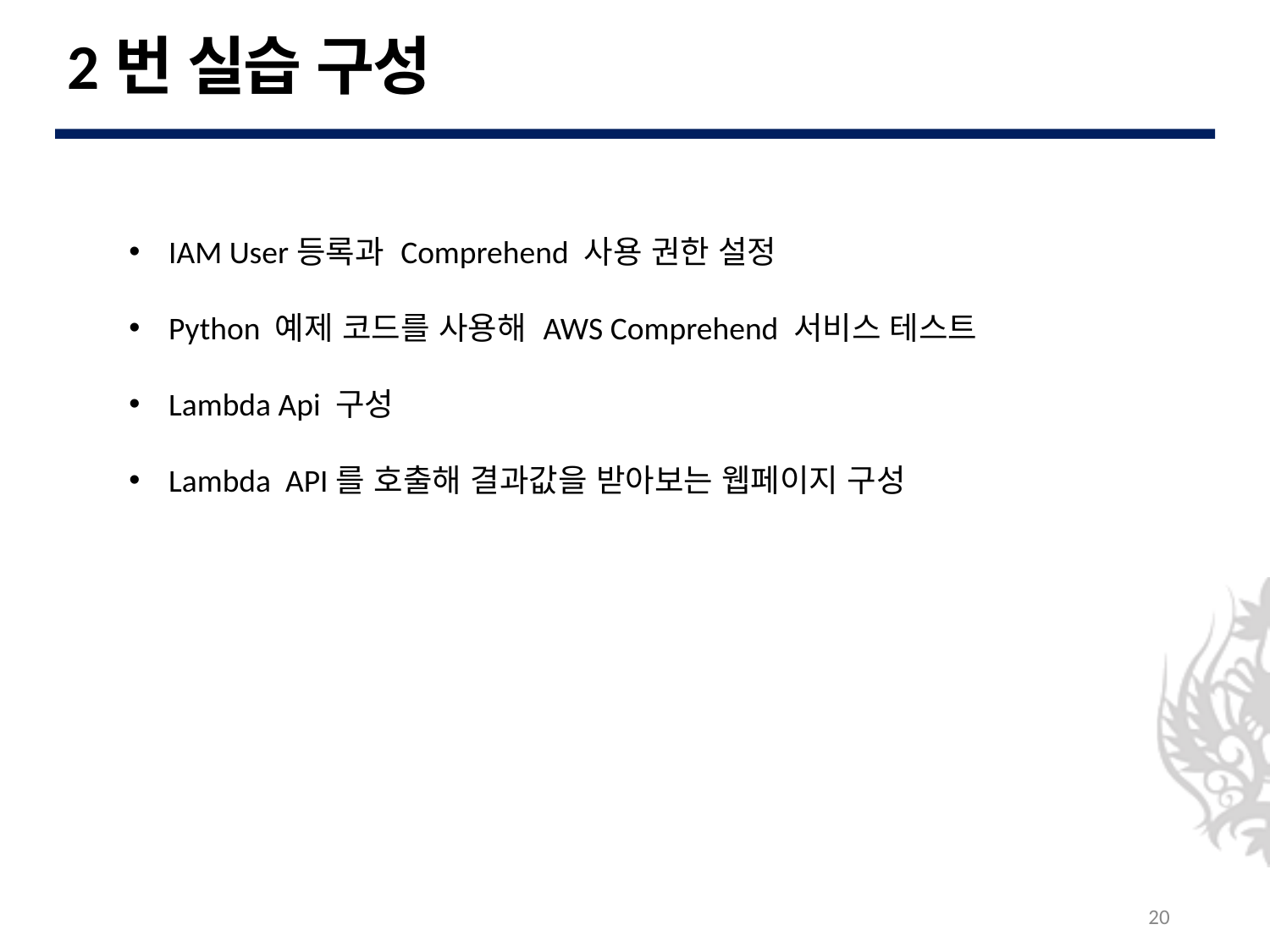

2번 실습 구성
IAM User등록과 Comprehend 사용 권한 설정

Python 예제 코드를 사용해 AWS Comprehend 서비스 테스트

Lambda Api 구성

Lambda  API를 호출해 결과값을 받아보는 웹페이지 구성
20